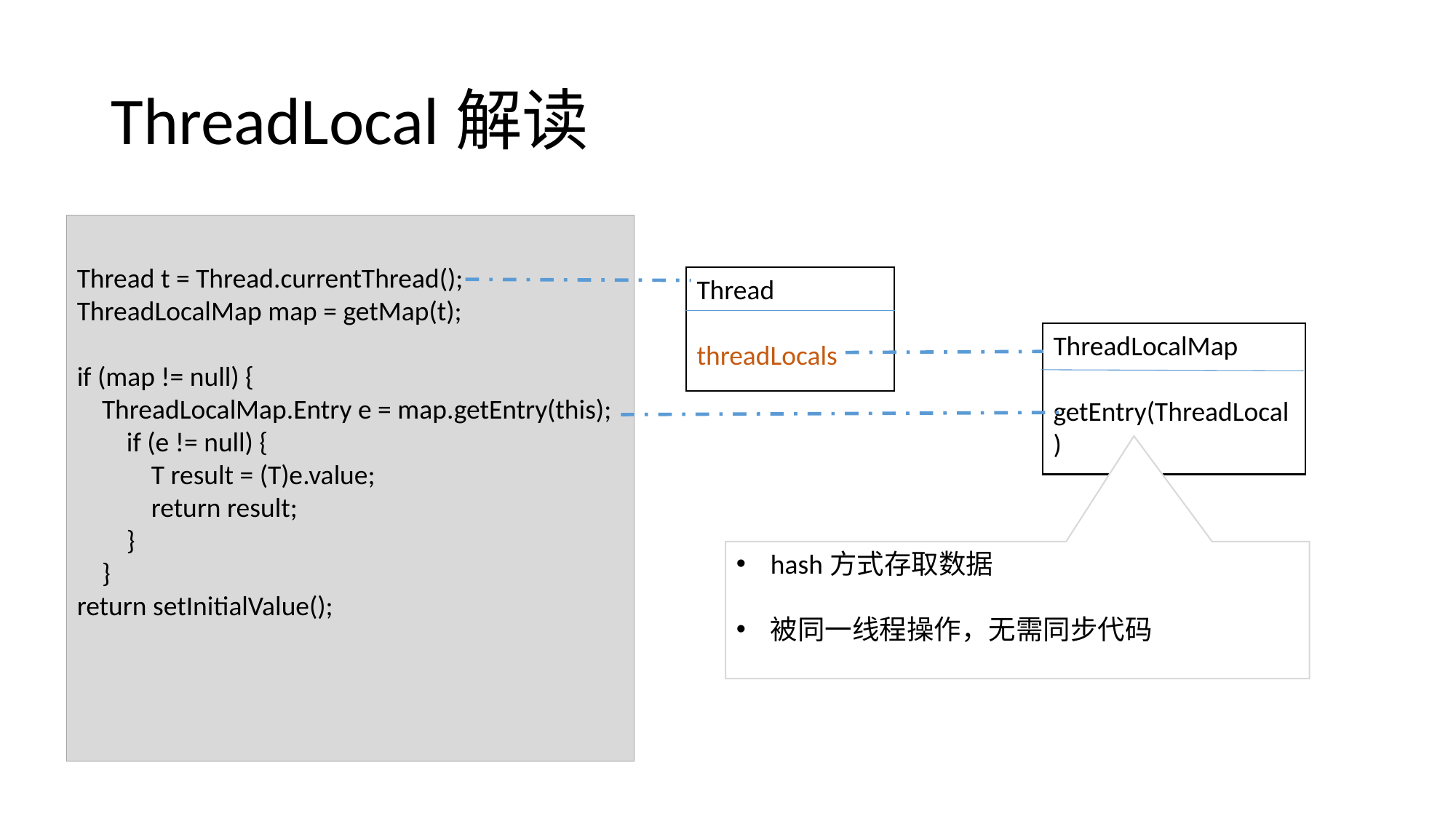

# ThreadLocal解读

Thread t = Thread.currentThread();
ThreadLocalMap map = getMap(t);

if (map != null) {
    ThreadLocalMap.Entry e = map.getEntry(this);
        if (e != null) {
            T result = (T)e.value;
            return result;
        }
    }
return setInitialValue();
Thread

threadLocals
ThreadLocalMap

getEntry(ThreadLocal)
hash方式存取数据

被同一线程操作，无需同步代码